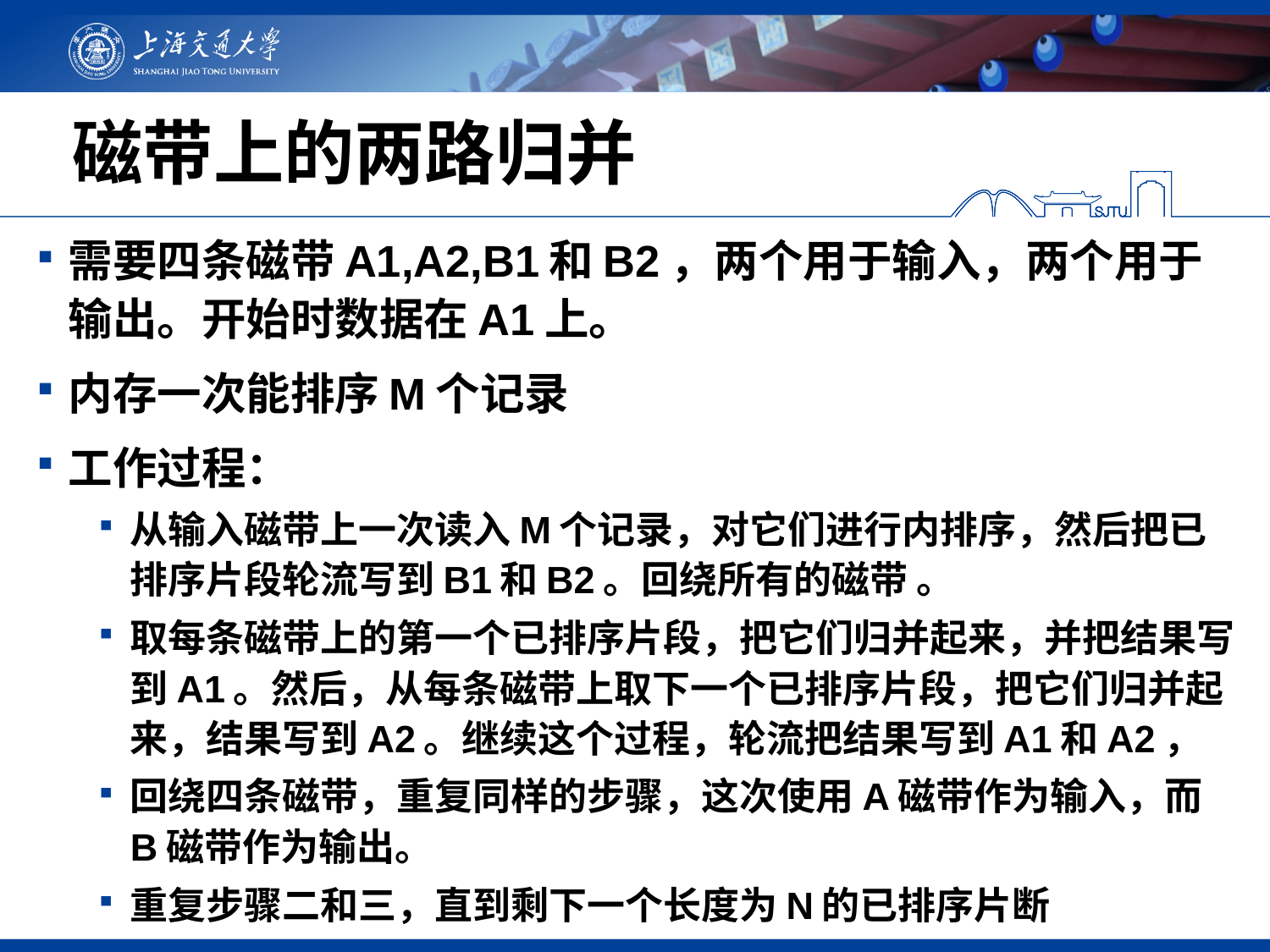

# 磁带上的两路归并
需要四条磁带A1,A2,B1和B2，两个用于输入，两个用于输出。开始时数据在A1上。
内存一次能排序M个记录
工作过程：
从输入磁带上一次读入M个记录，对它们进行内排序，然后把已排序片段轮流写到B1和B2。回绕所有的磁带 。
取每条磁带上的第一个已排序片段，把它们归并起来，并把结果写到A1。然后，从每条磁带上取下一个已排序片段，把它们归并起来，结果写到A2。继续这个过程，轮流把结果写到A1和A2，
回绕四条磁带，重复同样的步骤，这次使用A磁带作为输入，而B磁带作为输出。
重复步骤二和三，直到剩下一个长度为N的已排序片断